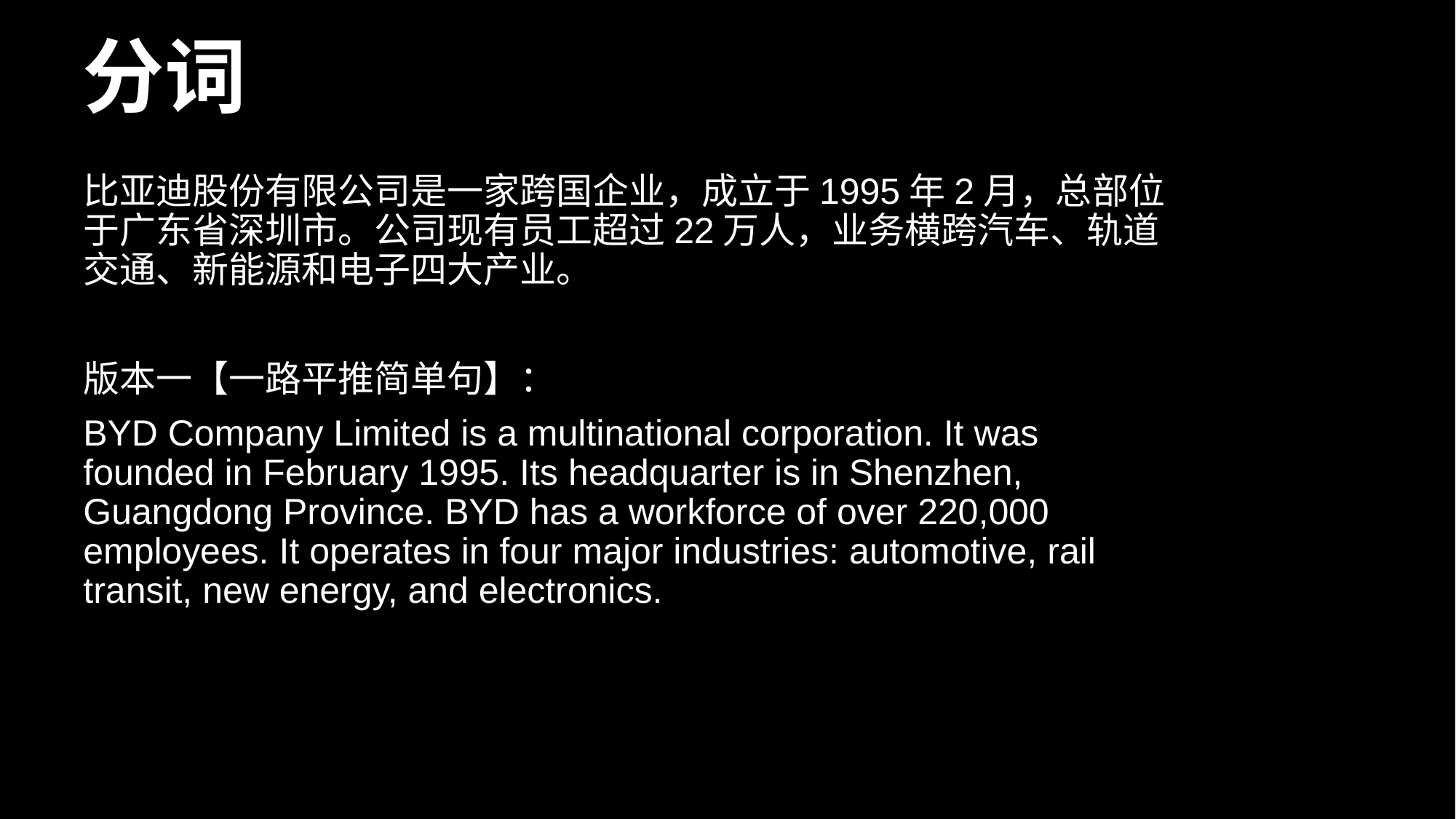

分词
比亚迪股份有限公司是一家跨国企业，成立于1995年2月，总部位于广东省深圳市。公司现有员工超过22万人，业务横跨汽车、轨道交通、新能源和电子四大产业。

版本一【一路平推简单句】：
BYD Company Limited is a multinational corporation. It was founded in February 1995. Its headquarter is in Shenzhen, Guangdong Province. BYD has a workforce of over 220,000 employees. It operates in four major industries: automotive, rail transit, new energy, and electronics.